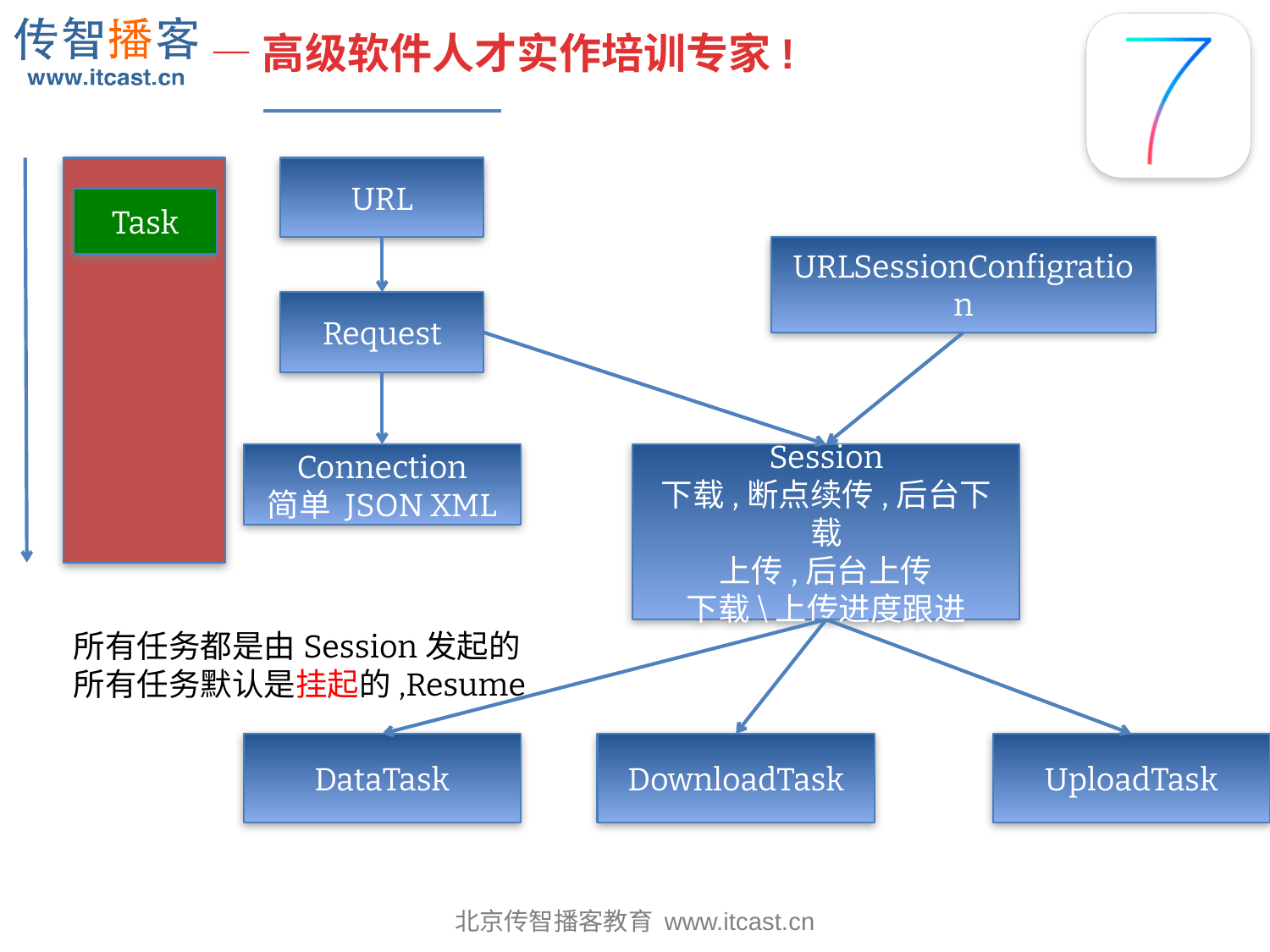

URL
Task
URLSessionConfigration
Request
Session
下载,断点续传,后台下载
上传,后台上传
下载\上传进度跟进
Connection
简单 JSON XML
所有任务都是由Session发起的
所有任务默认是挂起的,Resume
DataTask
DownloadTask
UploadTask